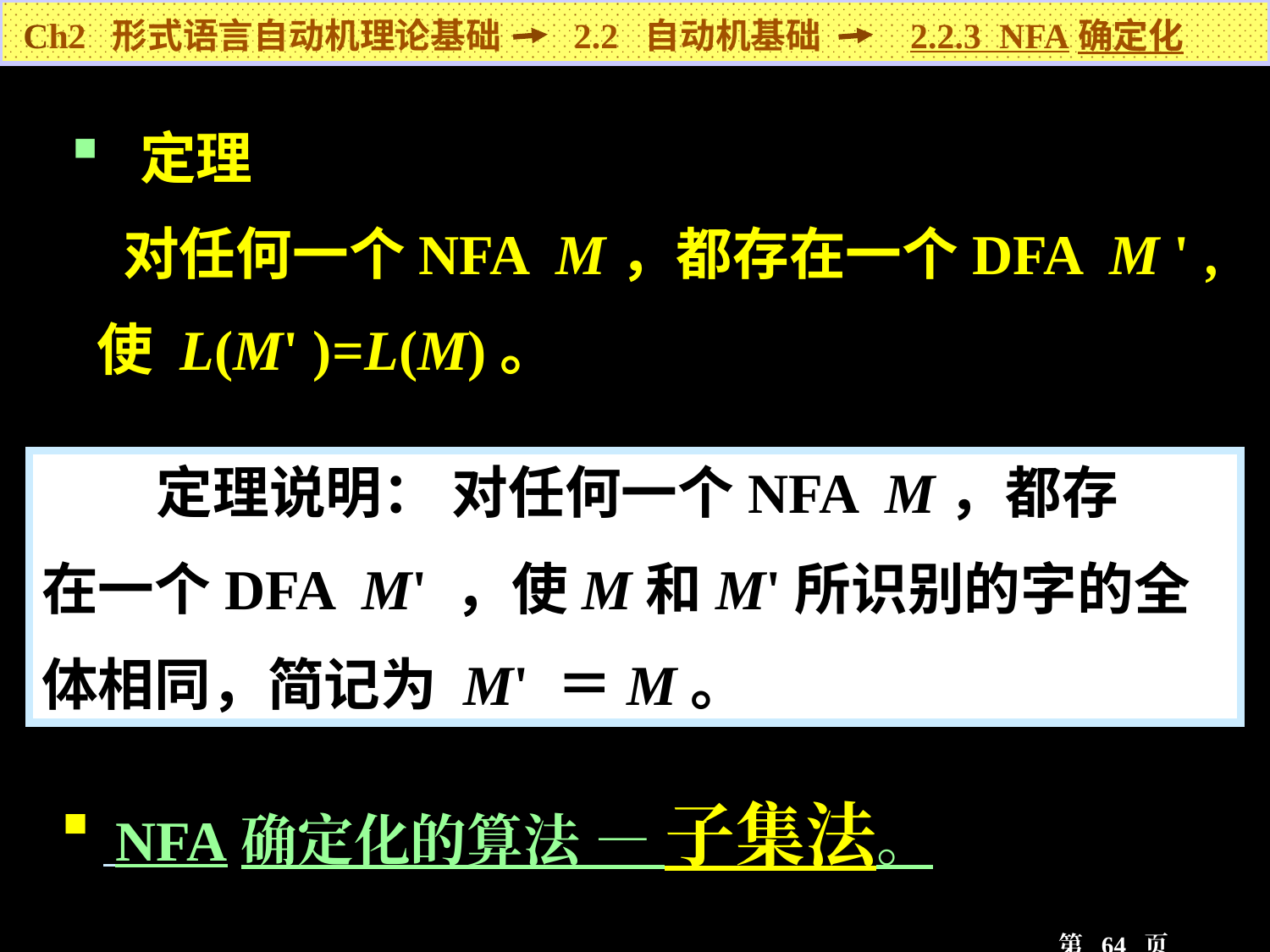

Ch2  形式语言自动机理论基础        2.2  自动机基础          2.2.3  NFA确定化

  定理
   对任何一个NFA  M，都存在一个DFA  M ' ,
 使 L(M' )=L(M)。
           定理说明： 对任何一个NFA  M，都存
在一个DFA  M' ，使M和M'所识别的字的全
体相同，简记为 M' ＝M。
  NFA确定化的算法 — 子集法。